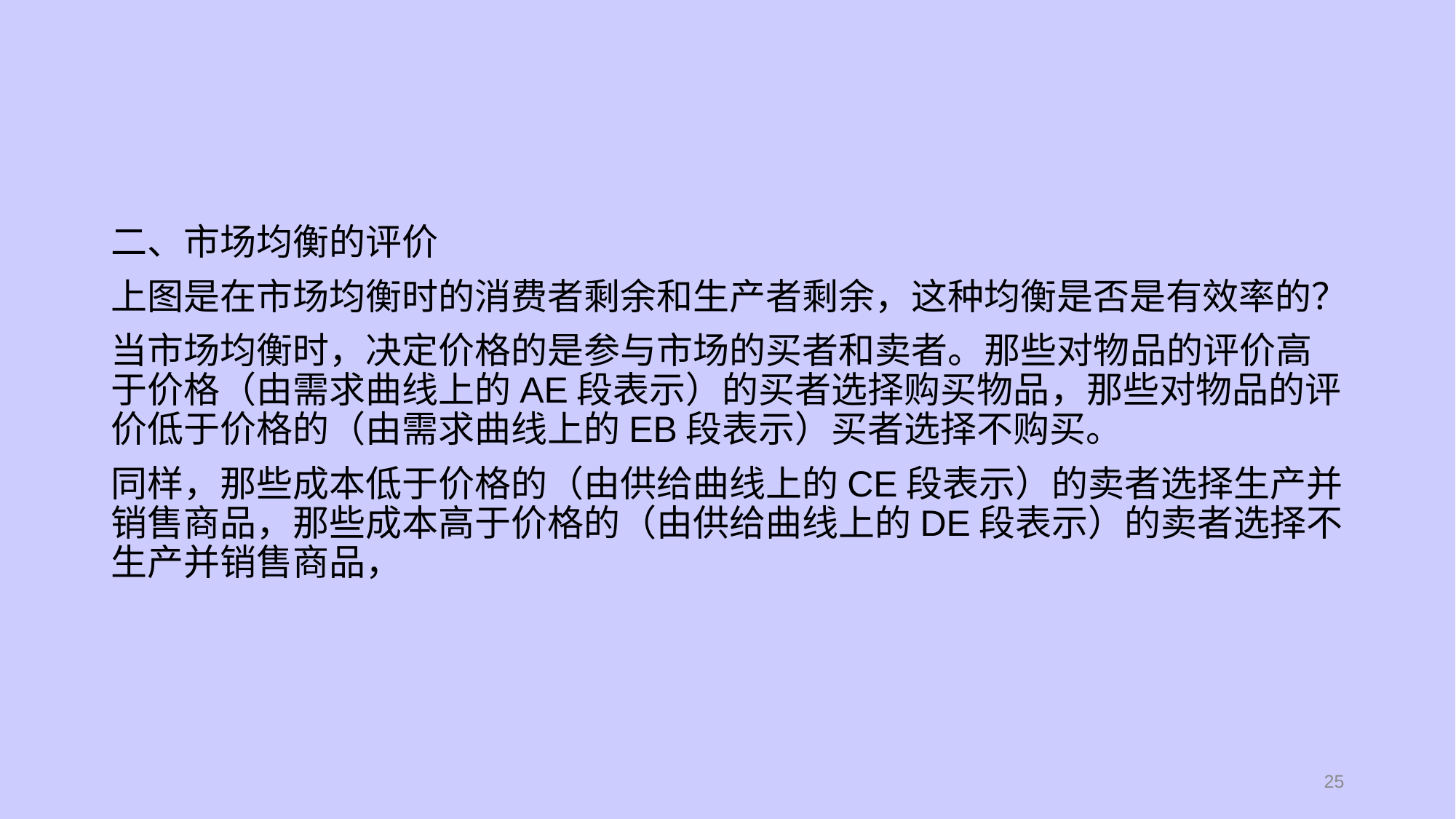

#
二、市场均衡的评价
上图是在市场均衡时的消费者剩余和生产者剩余，这种均衡是否是有效率的？
当市场均衡时，决定价格的是参与市场的买者和卖者。那些对物品的评价高于价格（由需求曲线上的AE段表示）的买者选择购买物品，那些对物品的评价低于价格的（由需求曲线上的EB段表示）买者选择不购买。
同样，那些成本低于价格的（由供给曲线上的CE段表示）的卖者选择生产并销售商品，那些成本高于价格的（由供给曲线上的DE段表示）的卖者选择不生产并销售商品，

25